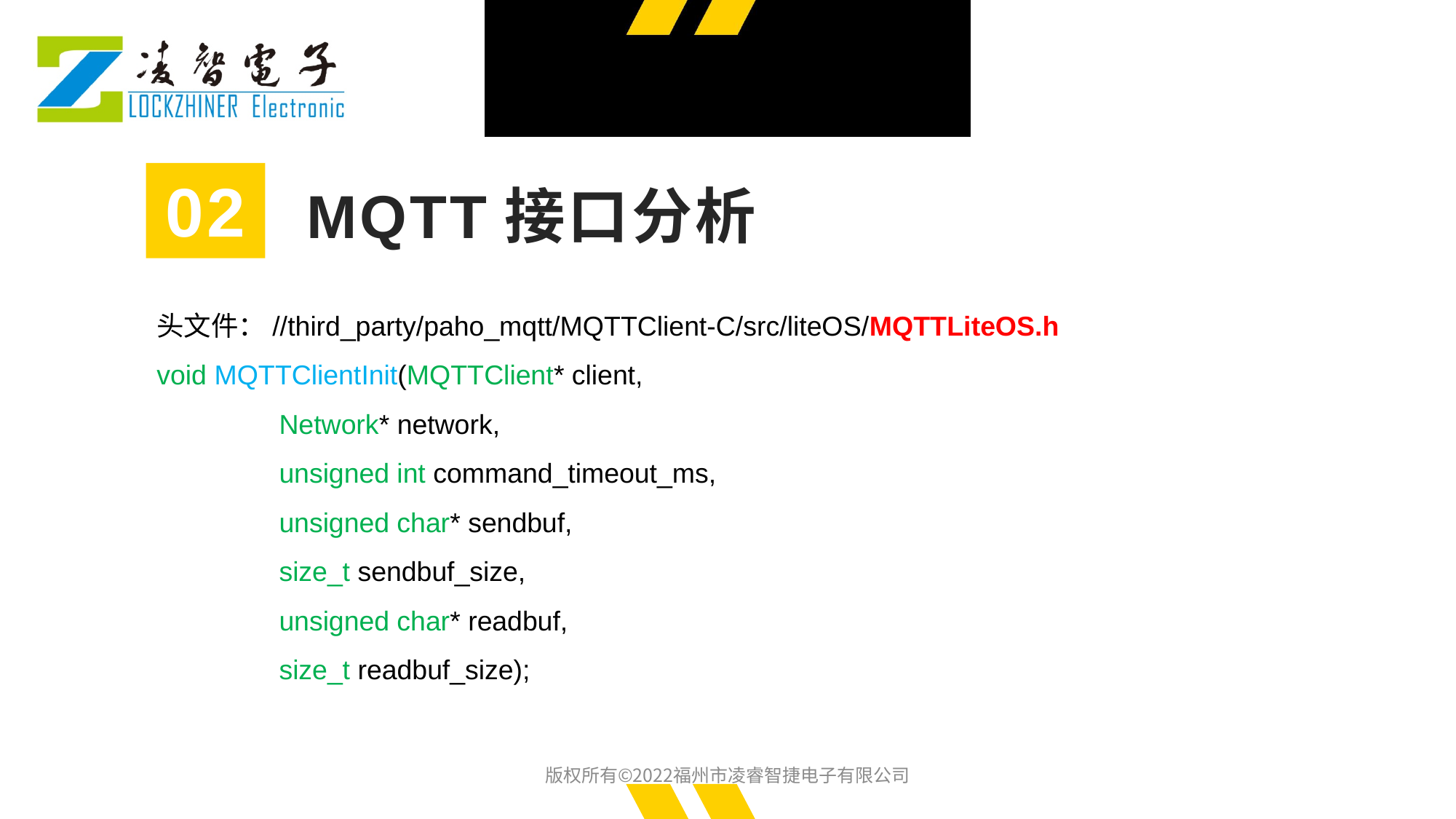

02
MQTT接口分析
头文件：//third_party/paho_mqtt/MQTTClient-C/src/liteOS/MQTTLiteOS.h
void MQTTClientInit(MQTTClient* client,
                Network* network,
                unsigned int command_timeout_ms,
                unsigned char* sendbuf,
                size_t sendbuf_size,
                unsigned char* readbuf,
                size_t readbuf_size);
版权所有©2022福州市凌睿智捷电子有限公司
9